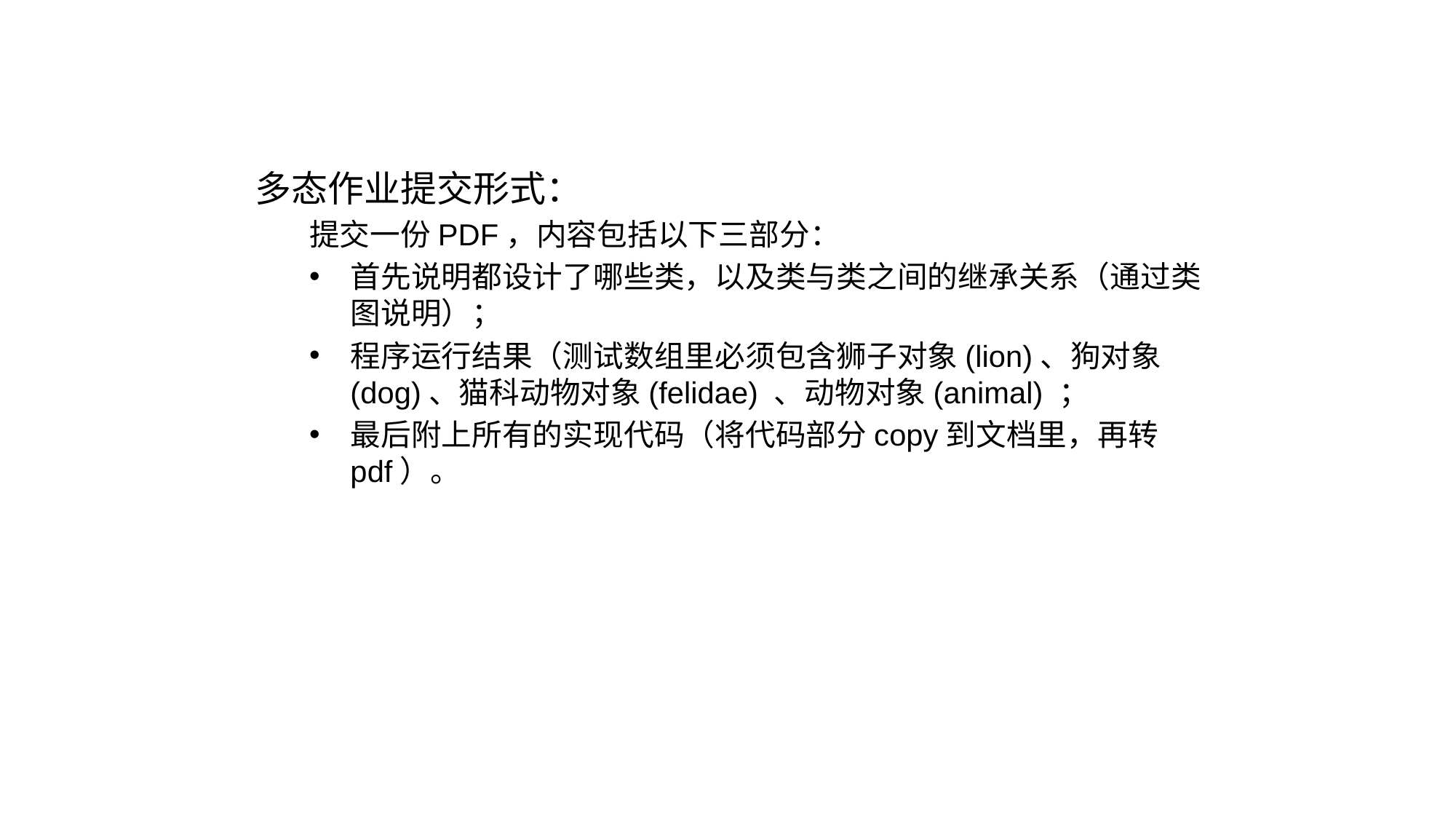

多态作业提交形式：
       提交一份PDF，内容包括以下三部分：
首先说明都设计了哪些类，以及类与类之间的继承关系（通过类图说明）；
程序运行结果（测试数组里必须包含狮子对象(lion)、狗对象(dog)、猫科动物对象(felidae) 、动物对象(animal) ；
最后附上所有的实现代码（将代码部分copy到文档里，再转pdf）。